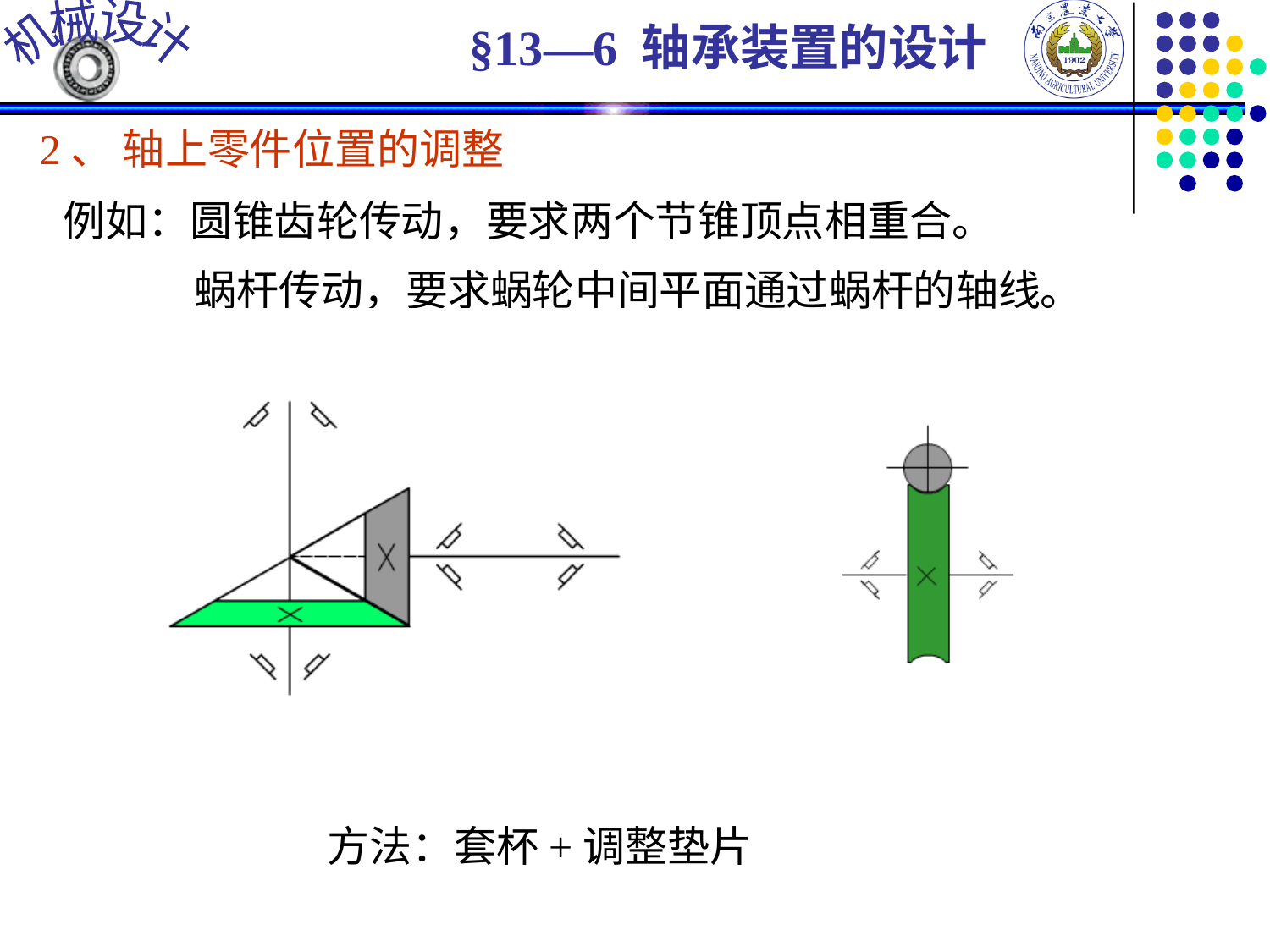

§13—6 轴承装置的设计
2、 轴上零件位置的调整
例如：圆锥齿轮传动，要求两个节锥顶点相重合。
蜗杆传动，要求蜗轮中间平面通过蜗杆的轴线。

方法：套杯+调整垫片